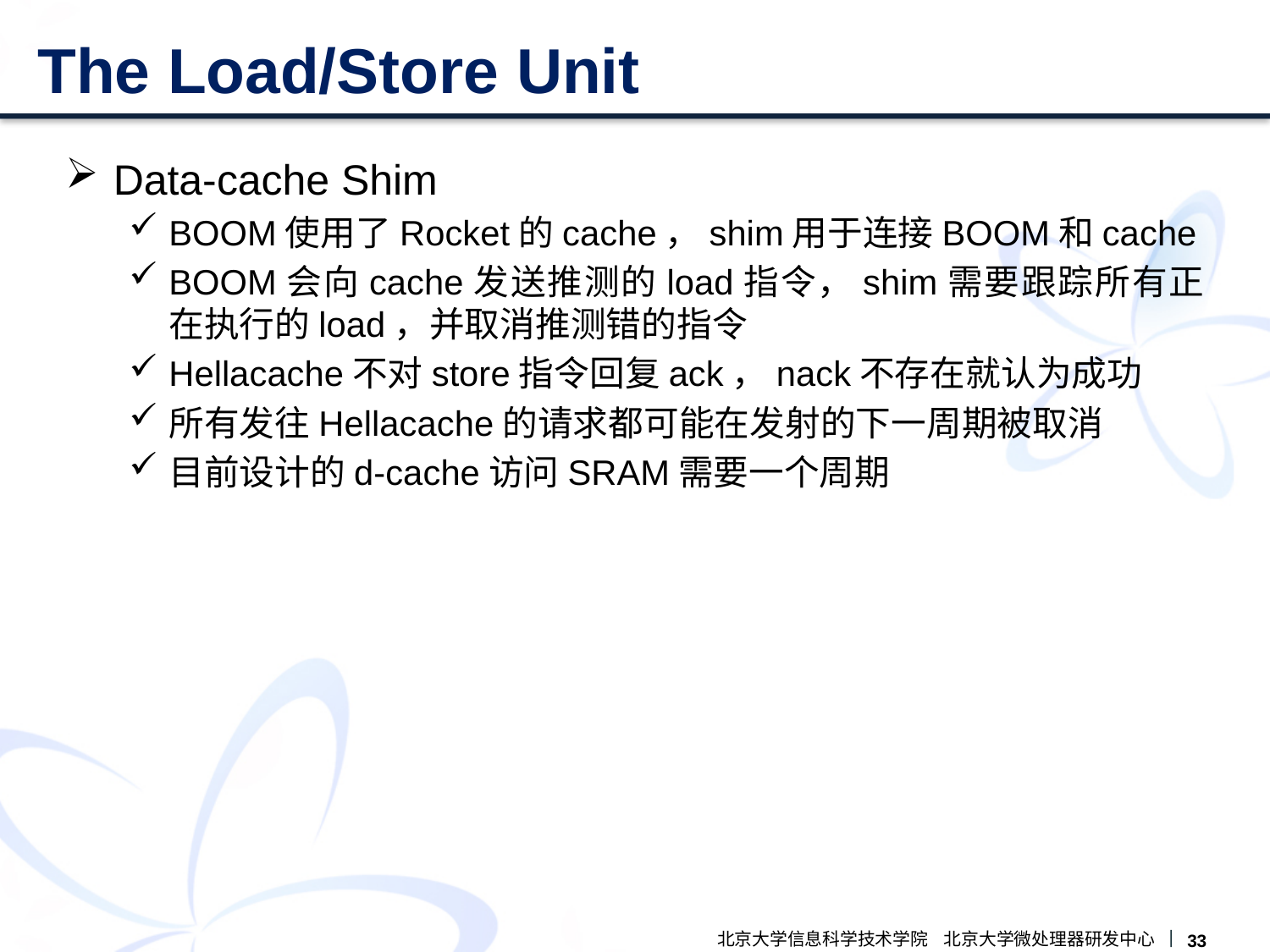

# The Load/Store Unit
Data-cache Shim
BOOM使用了Rocket的cache，shim用于连接BOOM和cache
BOOM会向cache发送推测的load指令，shim需要跟踪所有正在执行的load，并取消推测错的指令
Hellacache不对store指令回复ack，nack不存在就认为成功
所有发往Hellacache的请求都可能在发射的下一周期被取消
目前设计的d-cache访问SRAM需要一个周期